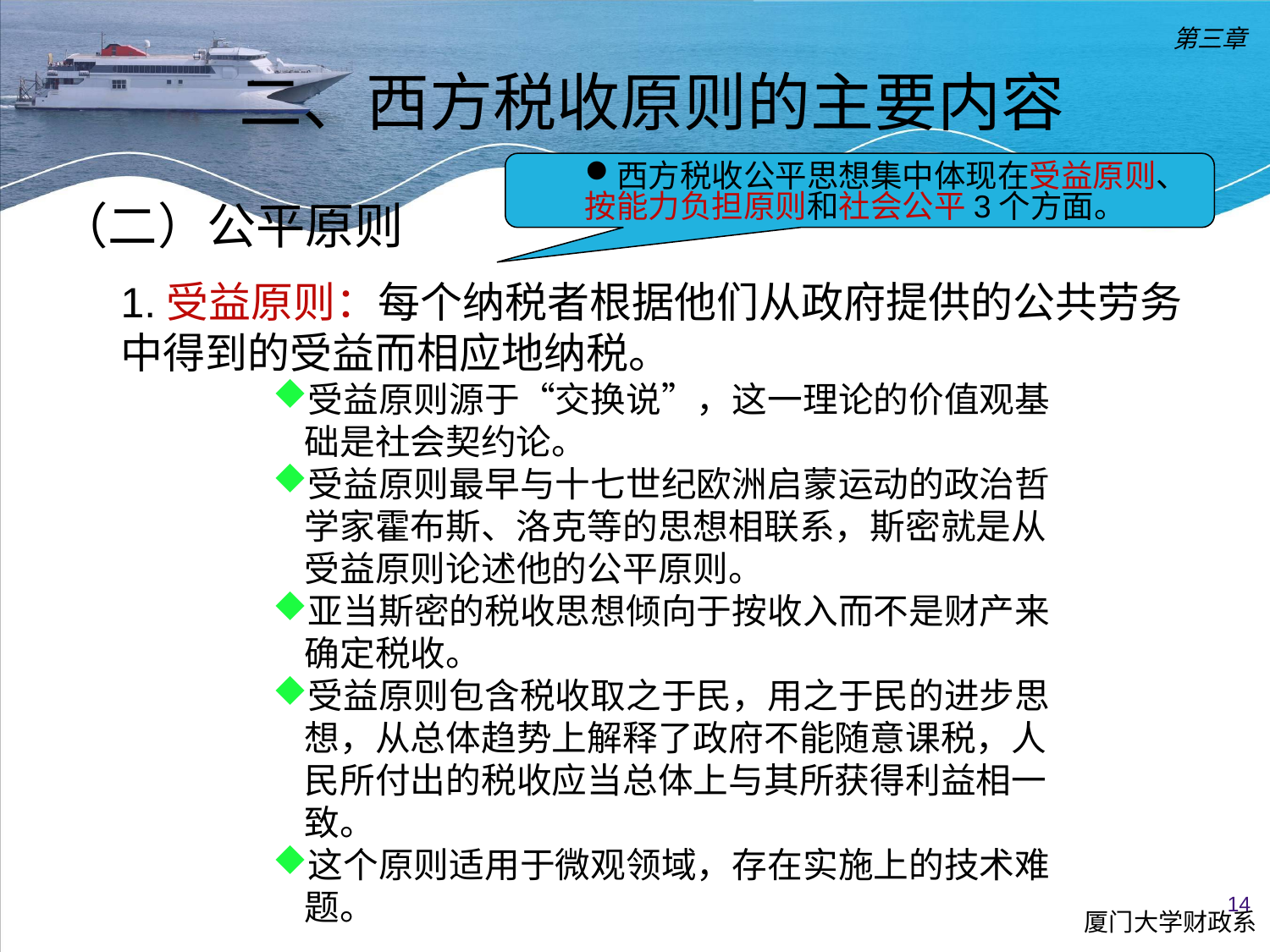

第三章
二、西方税收原则的主要内容
西方税收公平思想集中体现在受益原则、按能力负担原则和社会公平3个方面。
（二）公平原则
1.受益原则：每个纳税者根据他们从政府提供的公共劳务中得到的受益而相应地纳税。
受益原则源于“交换说”，这一理论的价值观基础是社会契约论。
受益原则最早与十七世纪欧洲启蒙运动的政治哲学家霍布斯、洛克等的思想相联系，斯密就是从受益原则论述他的公平原则。
亚当斯密的税收思想倾向于按收入而不是财产来确定税收。
受益原则包含税收取之于民，用之于民的进步思想，从总体趋势上解释了政府不能随意课税，人民所付出的税收应当总体上与其所获得利益相一致。
这个原则适用于微观领域，存在实施上的技术难题。
14
厦门大学财政系